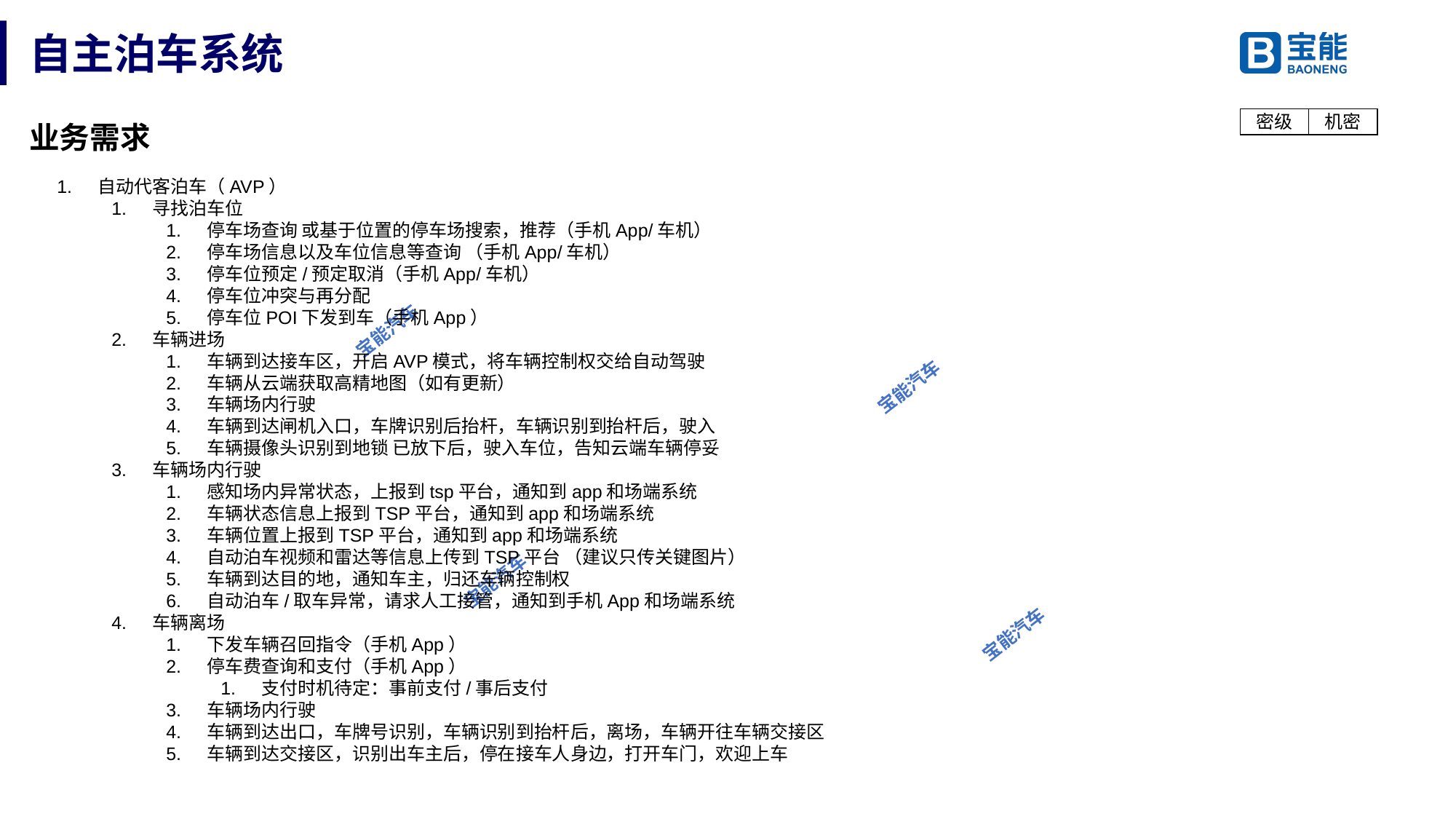

# 自主泊车系统
业务需求
自动代客泊车（AVP）
寻找泊车位
停车场查询 或基于位置的停车场搜索，推荐（手机App/车机）
停车场信息以及车位信息等查询 （手机App/车机）
停车位预定/预定取消（手机App/车机）
停车位冲突与再分配
停车位POI下发到车（手机App）
车辆进场
车辆到达接车区，开启AVP模式，将车辆控制权交给自动驾驶
车辆从云端获取高精地图（如有更新）
车辆场内行驶
车辆到达闸机入口，车牌识别后抬杆，车辆识别到抬杆后，驶入
车辆摄像头识别到地锁 已放下后，驶入车位，告知云端车辆停妥
车辆场内行驶
感知场内异常状态，上报到tsp平台，通知到app和场端系统
车辆状态信息上报到TSP平台，通知到app和场端系统
车辆位置上报到TSP平台，通知到app和场端系统
自动泊车视频和雷达等信息上传到TSP平台 （建议只传关键图片）
车辆到达目的地，通知车主，归还车辆控制权
自动泊车/取车异常，请求人工接管，通知到手机App和场端系统
车辆离场
下发车辆召回指令（手机App）
停车费查询和支付（手机App）
支付时机待定：事前支付/事后支付
车辆场内行驶
车辆到达出口，车牌号识别，车辆识别到抬杆后，离场，车辆开往车辆交接区
车辆到达交接区，识别出车主后，停在接车人身边，打开车门，欢迎上车
2